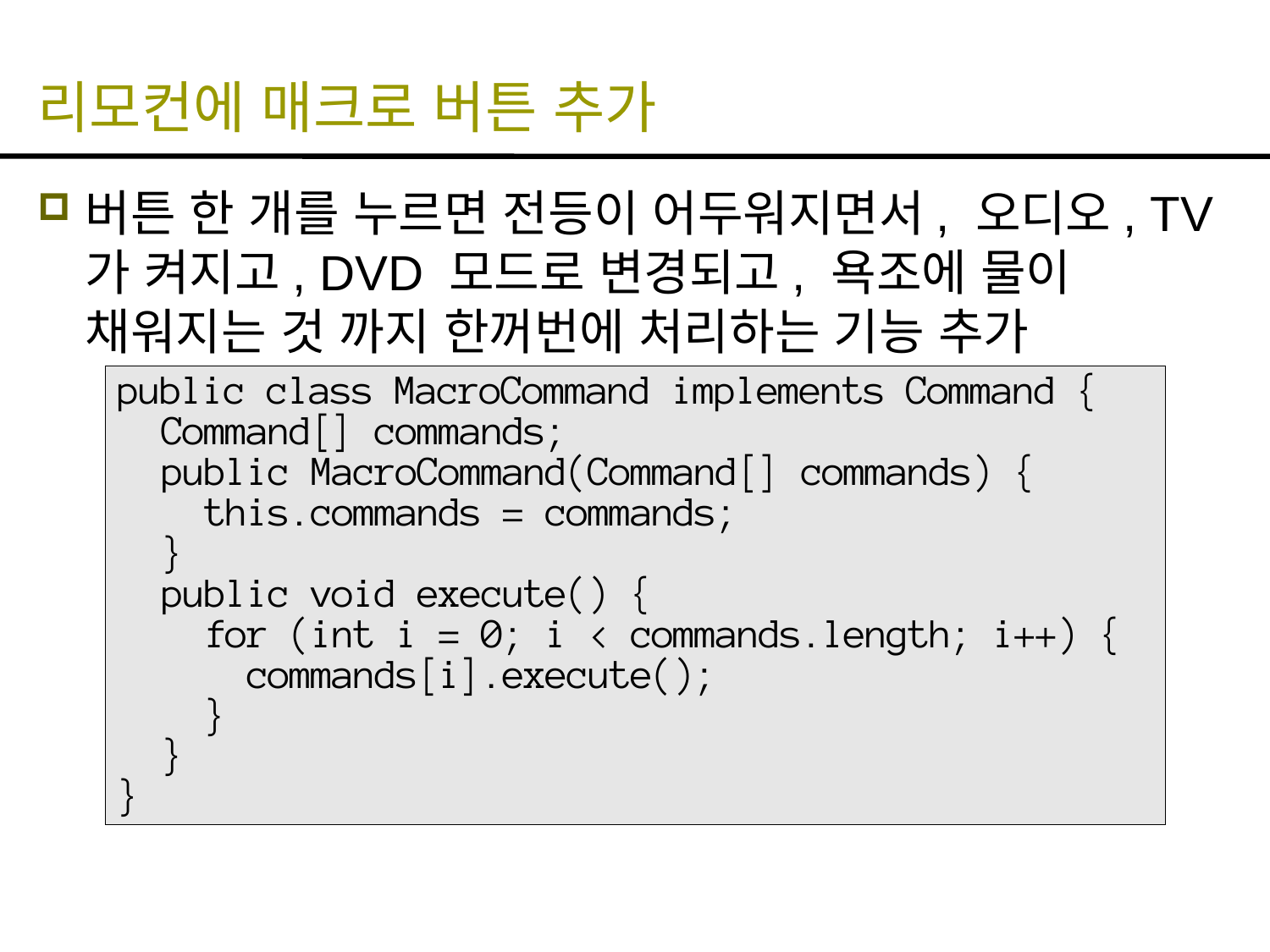

# 리모컨에 매크로 버튼 추가
버튼 한 개를 누르면 전등이 어두워지면서, 오디오, TV가 켜지고, DVD 모드로 변경되고, 욕조에 물이 채워지는 것 까지 한꺼번에 처리하는 기능 추가
public class MacroCommand implements Command {
  Command[] commands;
  public MacroCommand(Command[] commands) {
    this.commands = commands;
  }
  public void execute() {
    for (int i = 0; i < commands.length; i++) {
      commands[i].execute();
    }
  }
}